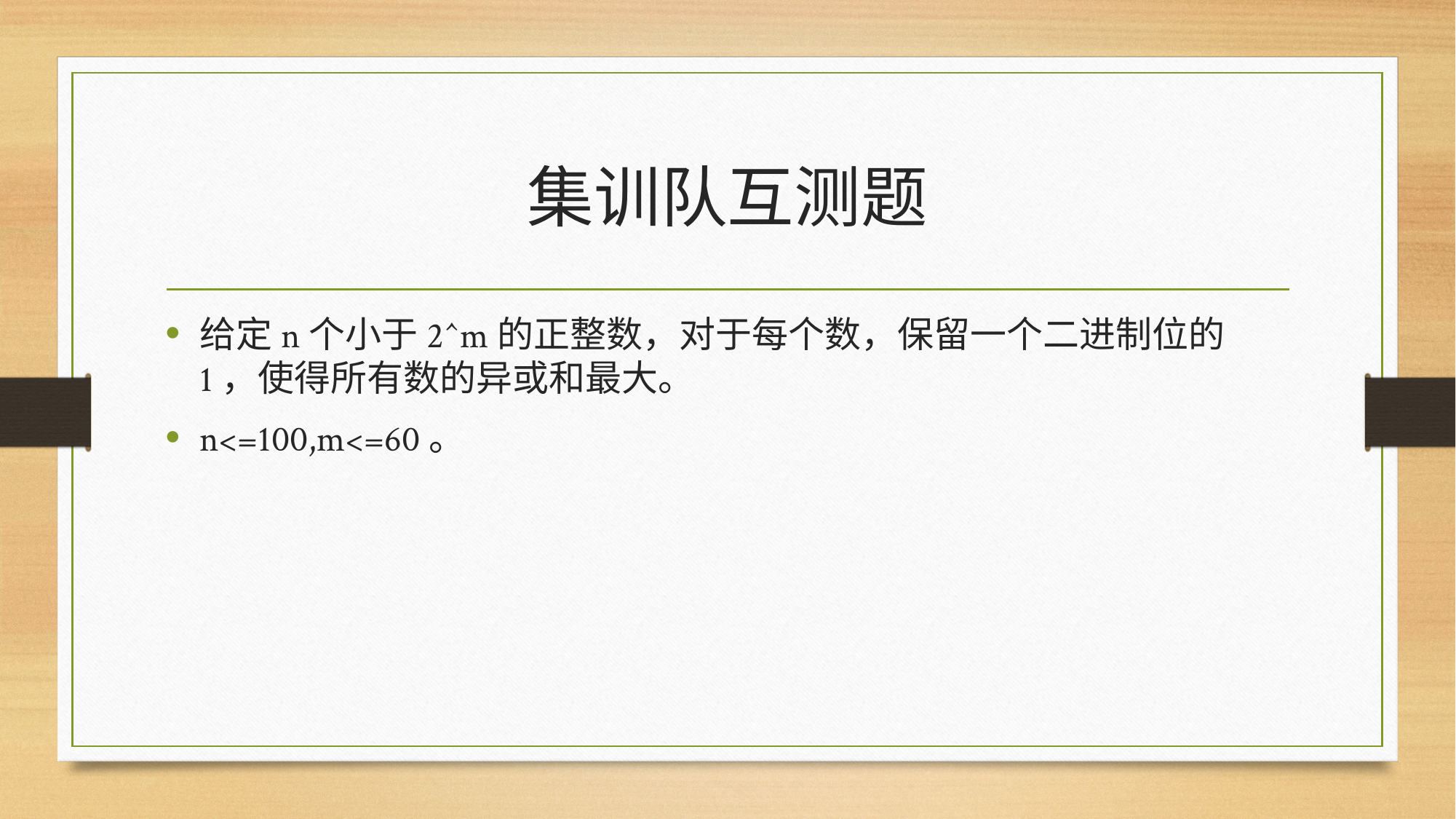

# 集训队互测题
给定n个小于2^m的正整数，对于每个数，保留一个二进制位的1，使得所有数的异或和最大。
n<=100,m<=60。